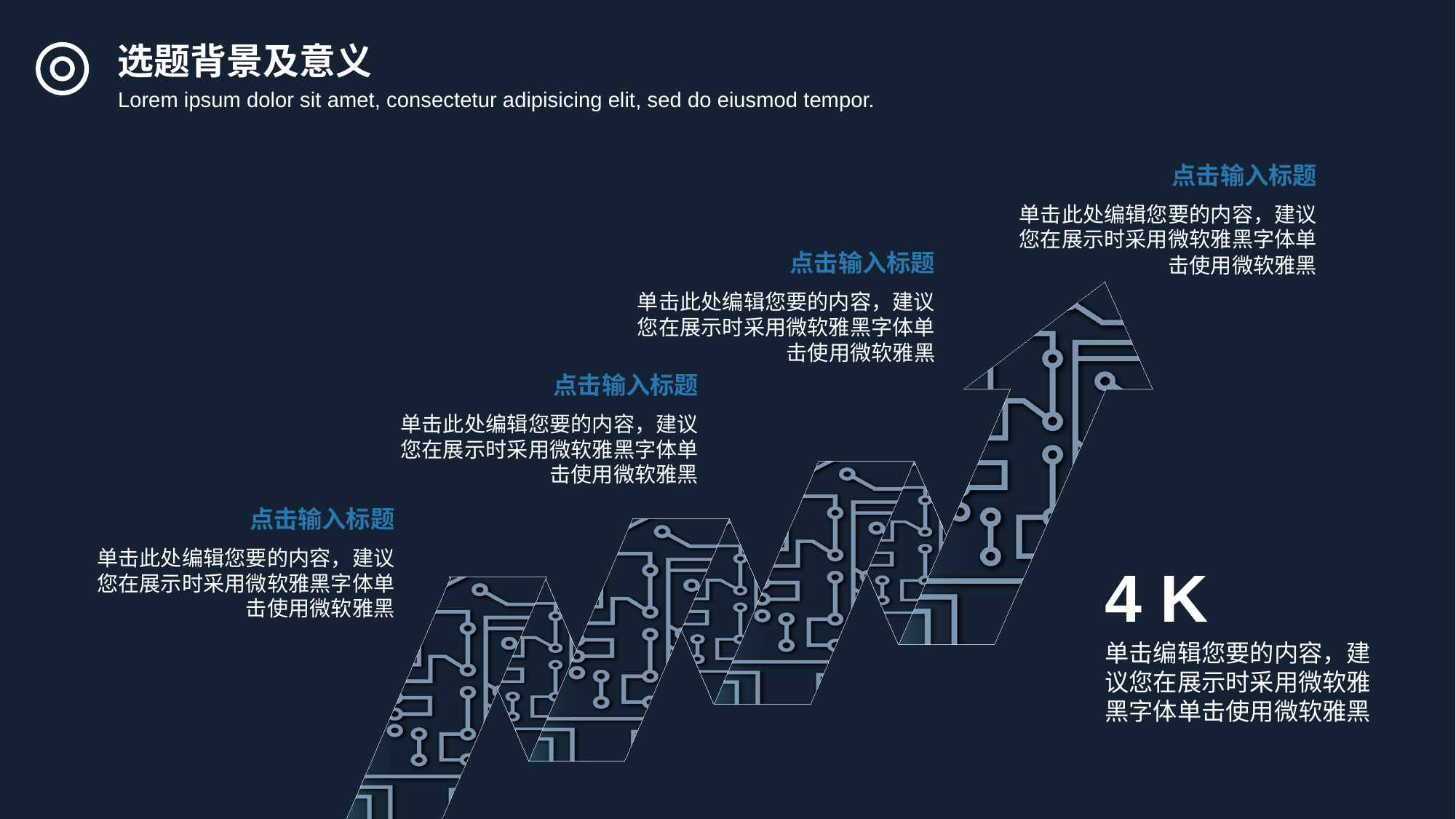

选题背景及意义

Lorem ipsum dolor sit amet, consectetur adipisicing elit, sed do eiusmod tempor.
点击输入标题
单击此处编辑您要的内容，建议您在展示时采用微软雅黑字体单击使用微软雅黑
点击输入标题

单击此处编辑您要的内容，建议您在展示时采用微软雅黑字体单击使用微软雅黑
点击输入标题
单击此处编辑您要的内容，建议您在展示时采用微软雅黑字体单击使用微软雅黑
点击输入标题
单击此处编辑您要的内容，建议您在展示时采用微软雅黑字体单击使用微软雅黑
4 K
单击编辑您要的内容，建议您在展示时采用微软雅黑字体单击使用微软雅黑